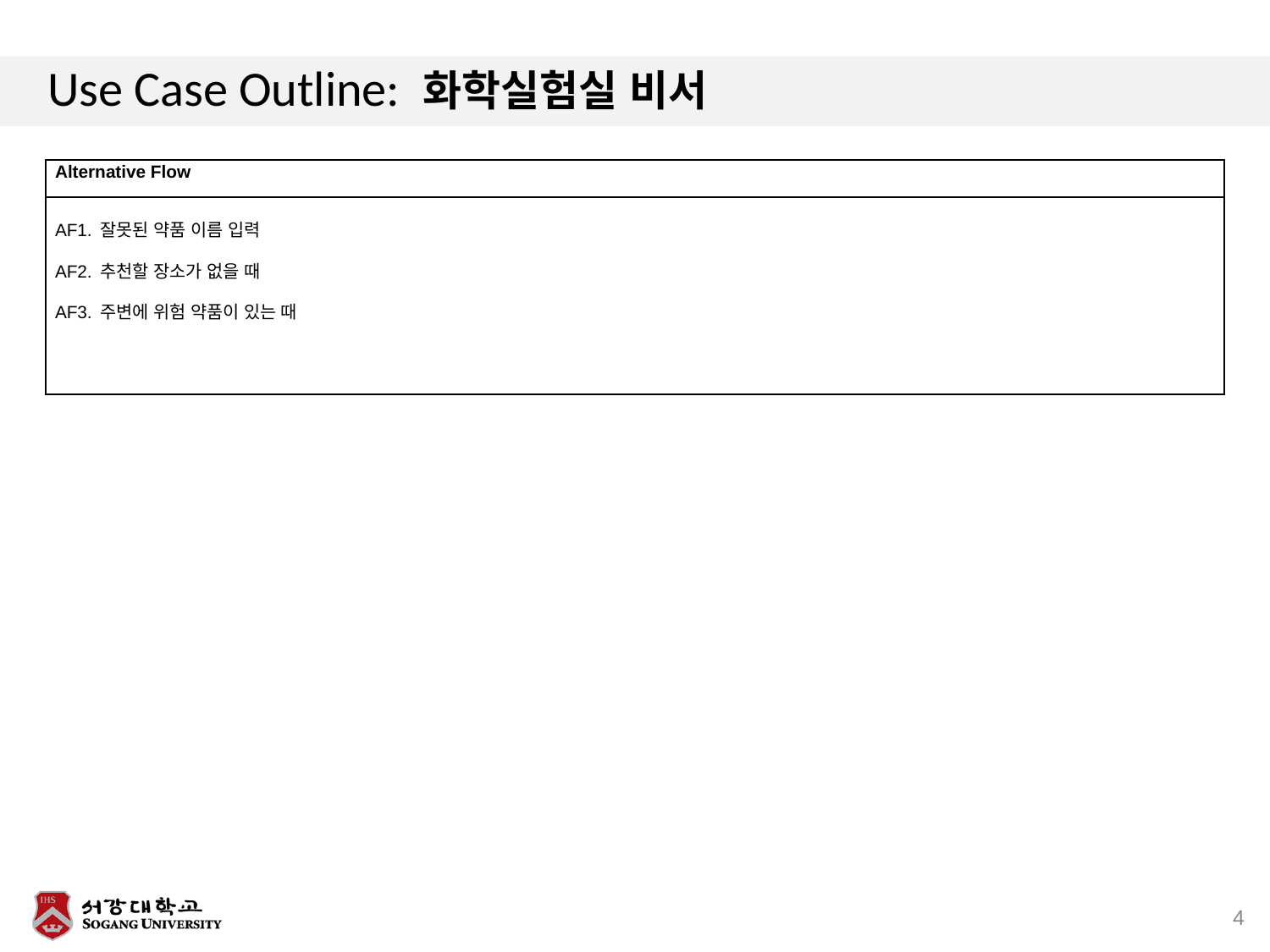

# Use Case Outline: 화학실험실 비서
| Alternative Flow |
| --- |
| AF1. 잘못된 약품 이름 입력 AF2. 추천할 장소가 없을 때 AF3. 주변에 위험 약품이 있는 때 |
4